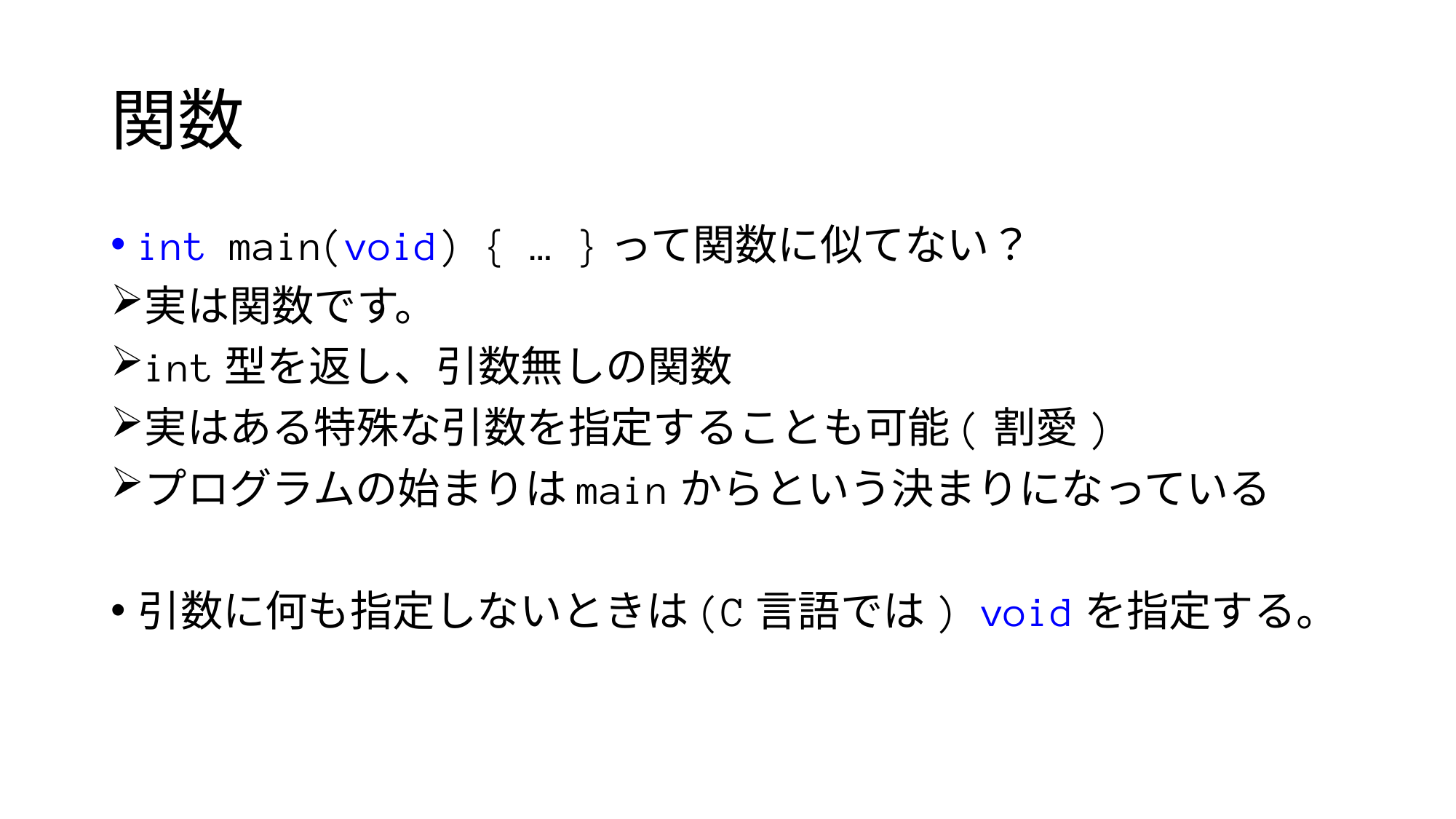

# 関数
int main(void) { … }って関数に似てない？
実は関数です。
int型を返し、引数無しの関数
実はある特殊な引数を指定することも可能(割愛)
プログラムの始まりはmainからという決まりになっている

引数に何も指定しないときは(C言語では) voidを指定する。